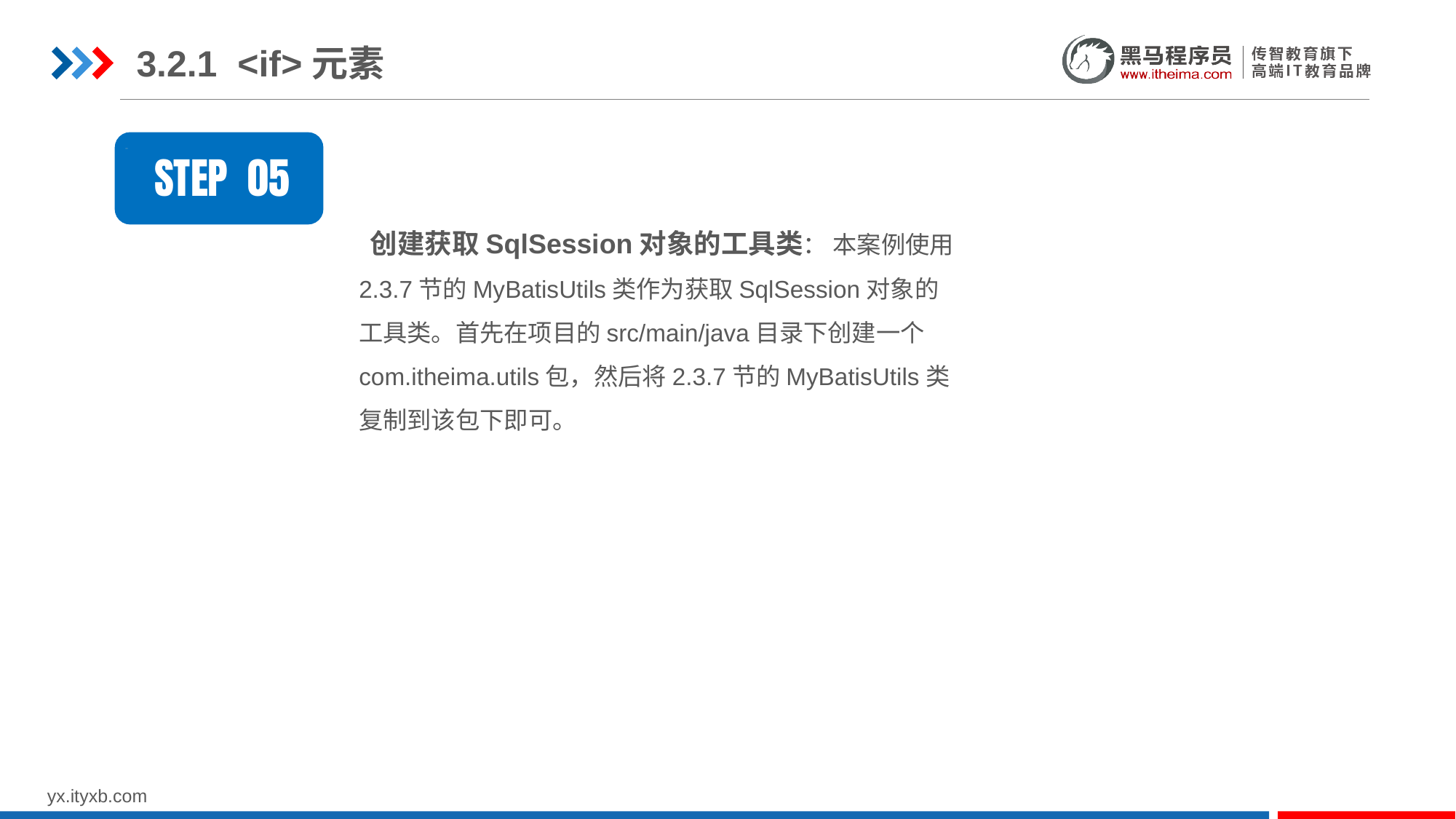

3.2.1  <if>元素

STEP  05
 创建获取SqlSession对象的工具类： 本案例使用2.3.7节的MyBatisUtils类作为获取SqlSession对象的工具类。首先在项目的src/main/java目录下创建一个com.itheima.utils包，然后将2.3.7节的MyBatisUtils类复制到该包下即可。